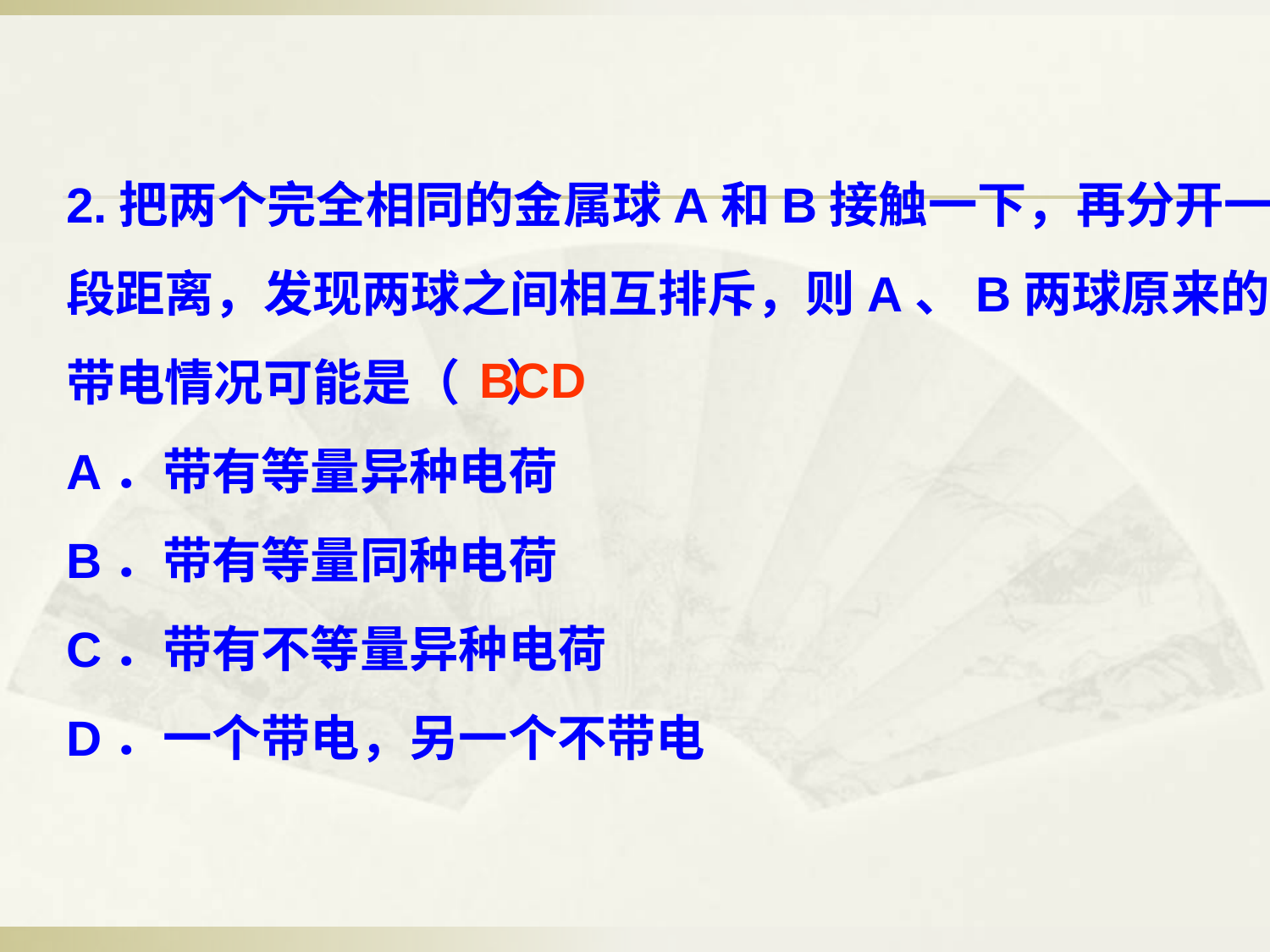

2.把两个完全相同的金属球A和B接触一下，再分开一
段距离，发现两球之间相互排斥，则A、B两球原来的
带电情况可能是（    ）
A．带有等量异种电荷
B．带有等量同种电荷
C．带有不等量异种电荷
D．一个带电，另一个不带电
BCD